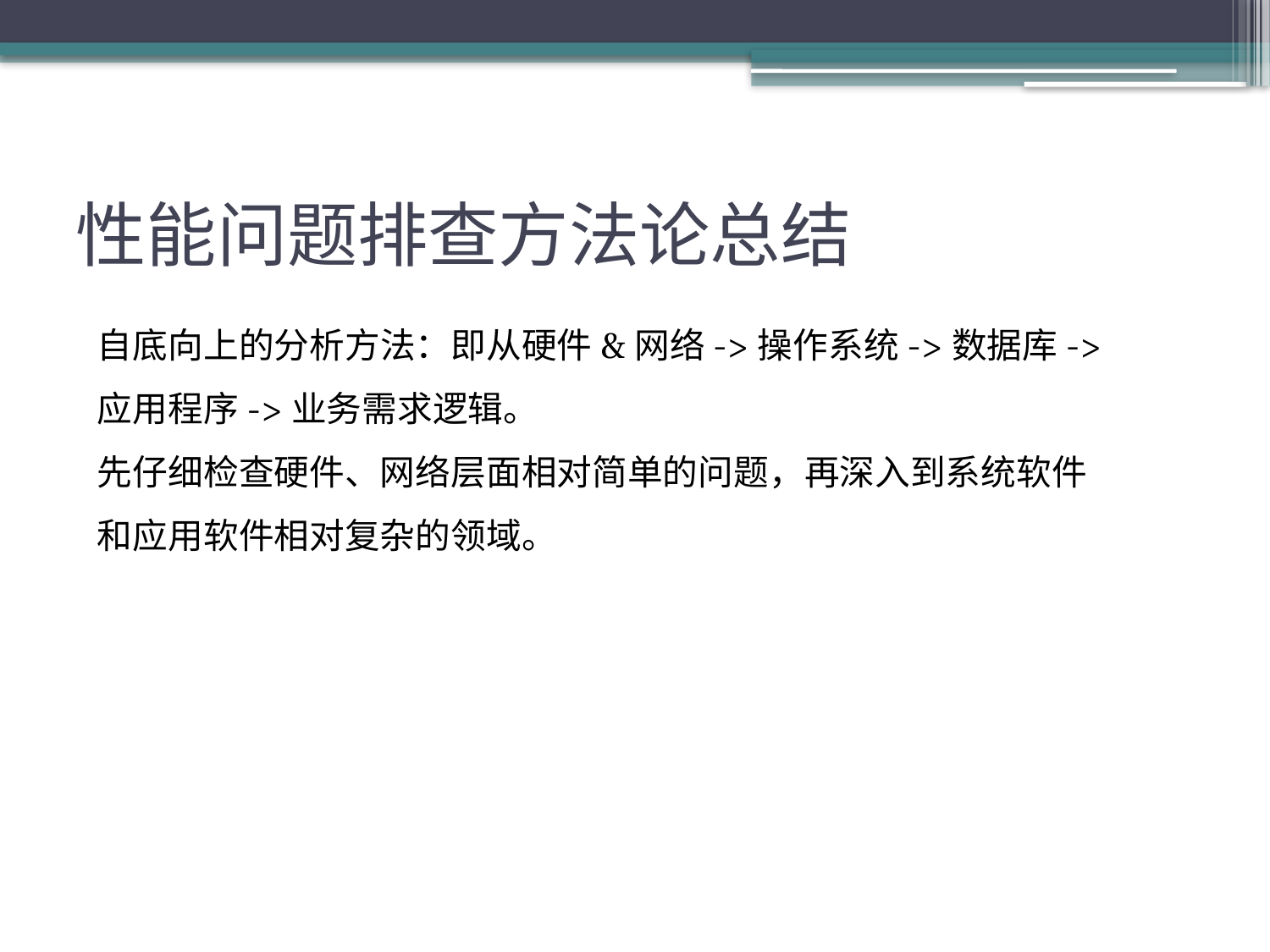

# 性能问题排查方法论总结
自底向上的分析方法：即从硬件&网络->操作系统->数据库->应用程序->业务需求逻辑。
先仔细检查硬件、网络层面相对简单的问题，再深入到系统软件和应用软件相对复杂的领域。